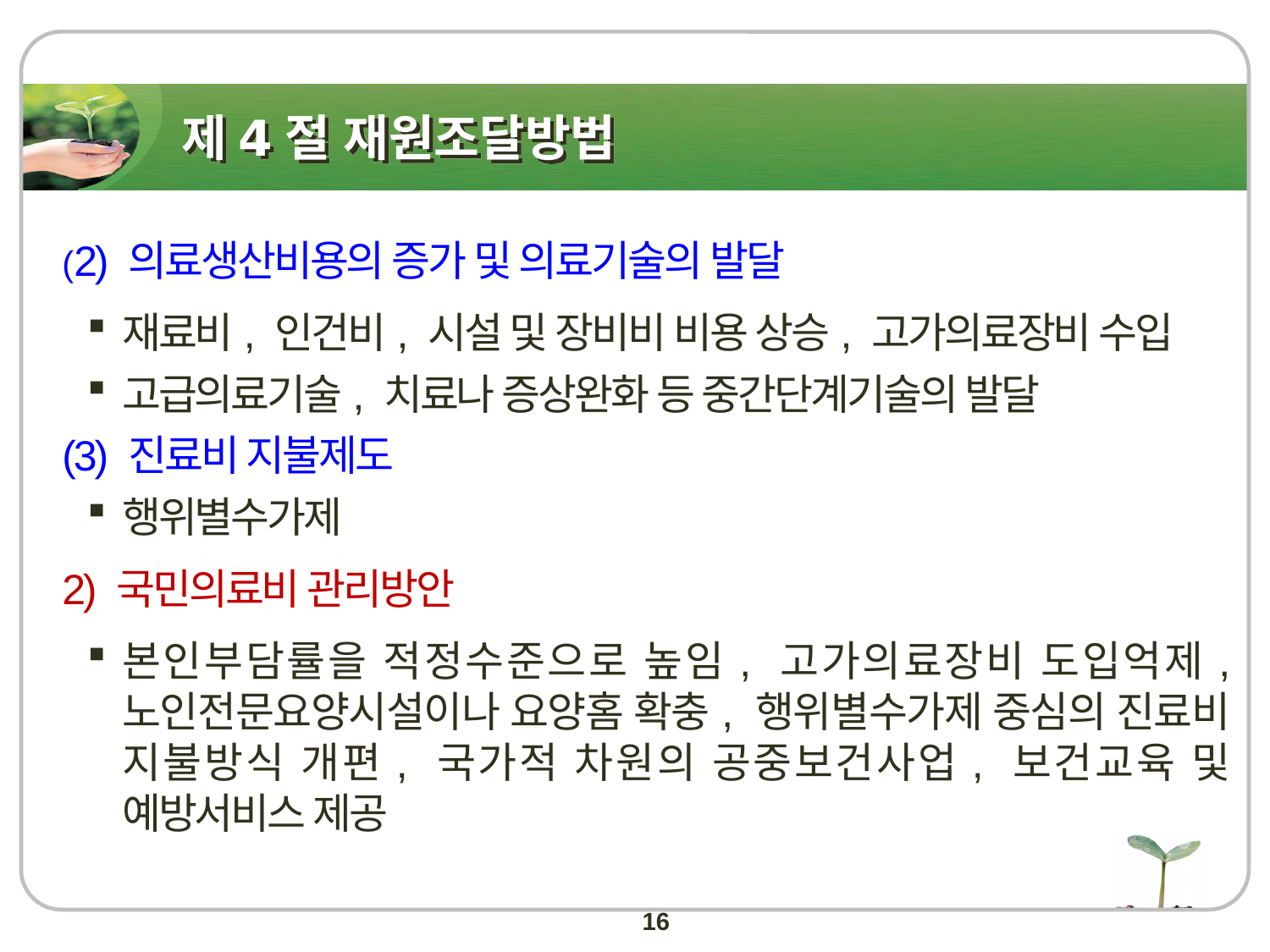

# 제4절 재원조달방법
(2) 의료생산비용의 증가 및 의료기술의 발달
재료비, 인건비, 시설 및 장비비 비용 상승, 고가의료장비 수입
고급의료기술, 치료나 증상완화 등 중간단계기술의 발달
(3) 진료비 지불제도
행위별수가제
2) 국민의료비 관리방안
본인부담률을 적정수준으로 높임, 고가의료장비 도입억제, 노인전문요양시설이나 요양홈 확충, 행위별수가제 중심의 진료비 지불방식 개편, 국가적 차원의 공중보건사업, 보건교육 및 예방서비스 제공
16